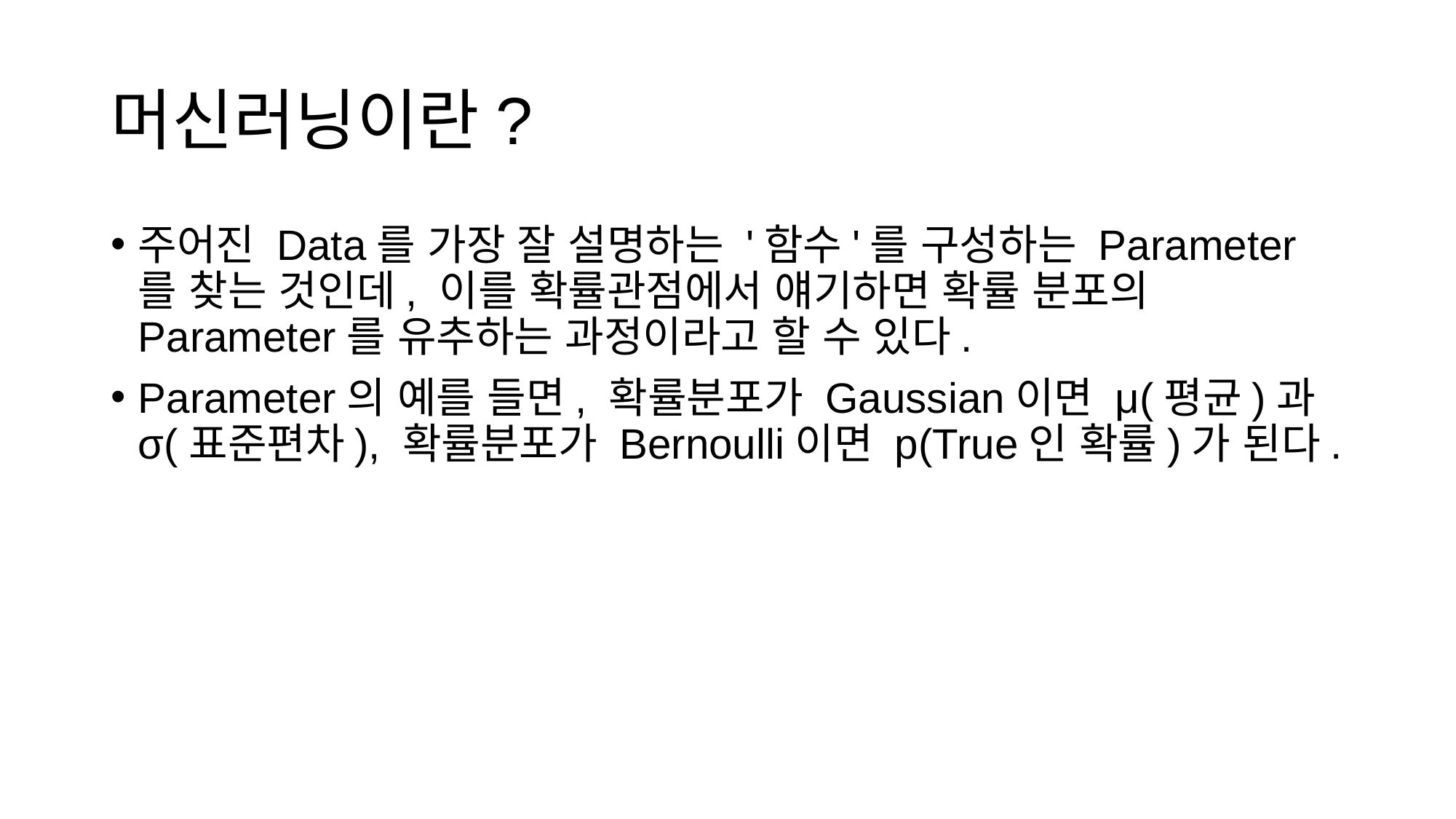

# 머신러닝이란?
주어진 Data를 가장 잘 설명하는 '함수'를 구성하는 Parameter를 찾는 것인데, 이를 확률관점에서 얘기하면 확률 분포의 Parameter를 유추하는 과정이라고 할 수 있다.
Parameter의 예를 들면, 확률분포가 Gaussian이면 μ(평균)과 σ(표준편차), 확률분포가 Bernoulli이면 p(True인 확률)가 된다.